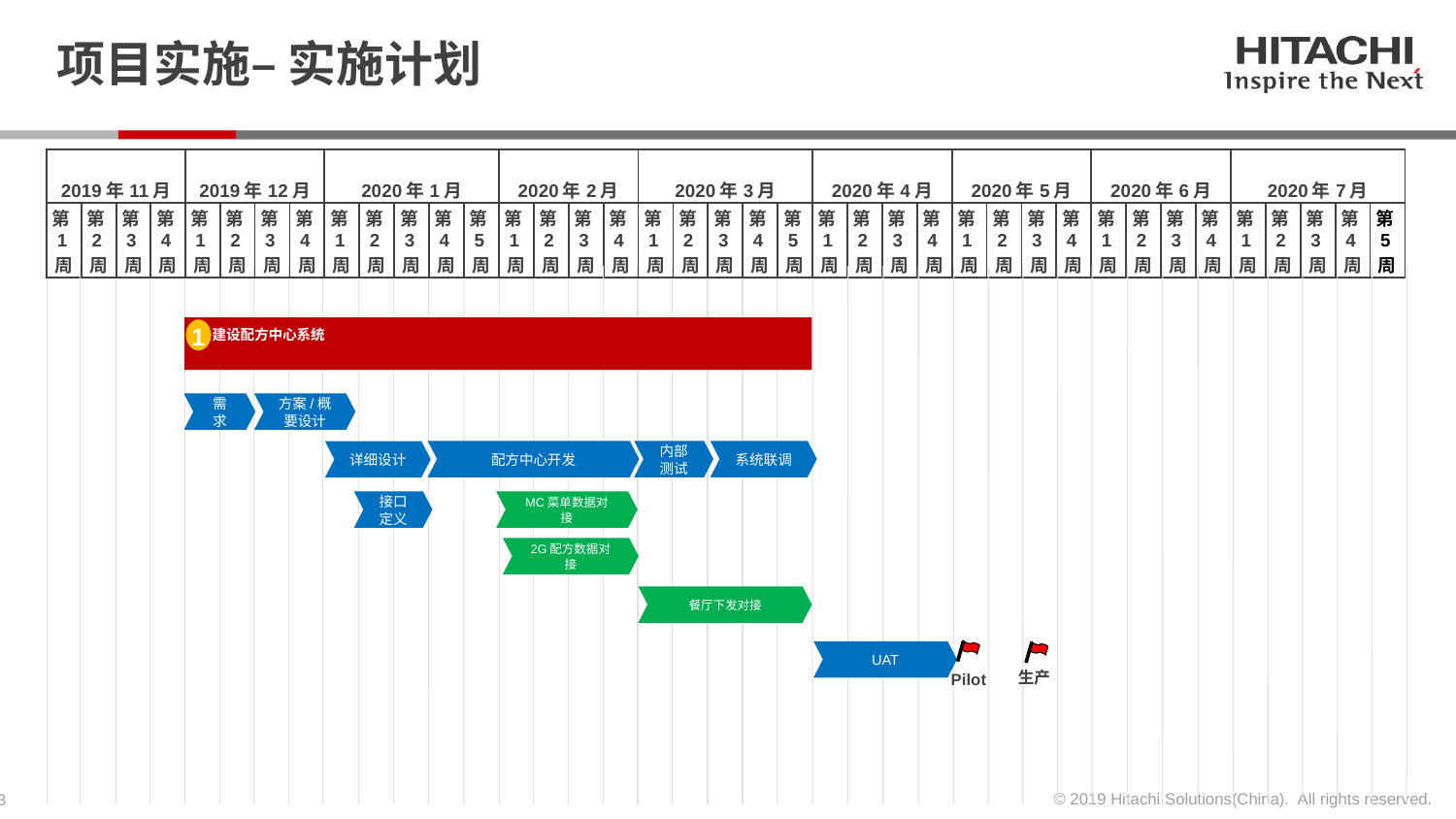

# 项目实施– 实施计划
| 2019年11月 |  |  |  | 2019年12月 |  |  |  | 2020年1月 |  |  |  |  | 2020年2月 |  |  |  | 2020年3月 |  |  |  |  | 2020年4月 |  |  |  | 2020年5月 |  |  |  | 2020年6月 |  |  |  | 2020年7月 |  |  |  |  |
| --- | --- | --- | --- | --- | --- | --- | --- | --- | --- | --- | --- | --- | --- | --- | --- | --- | --- | --- | --- | --- | --- | --- | --- | --- | --- | --- | --- | --- | --- | --- | --- | --- | --- | --- | --- | --- | --- | --- |
| 第1周 | 第2周 | 第3周 | 第4周 | 第1周 | 第2周 | 第3周 | 第4周 | 第1周 | 第2周 | 第3周 | 第4周 | 第5周 | 第1周 | 第2周 | 第3周 | 第4周 | 第1周 | 第2周 | 第3周 | 第4周 | 第5周 | 第1周 | 第2周 | 第3周 | 第4周 | 第1周 | 第2周 | 第3周 | 第4周 | 第1周 | 第2周 | 第3周 | 第4周 | 第1周 | 第2周 | 第3周 | 第4周 | 第5周 |

建设配方中心系统
1
需求
方案/概要设计
配方中心开发
内部测试
系统联调
详细设计
接口定义
MC菜单数据对接
2G配方数据对接
餐厅下发对接

Pilot

生产
UAT